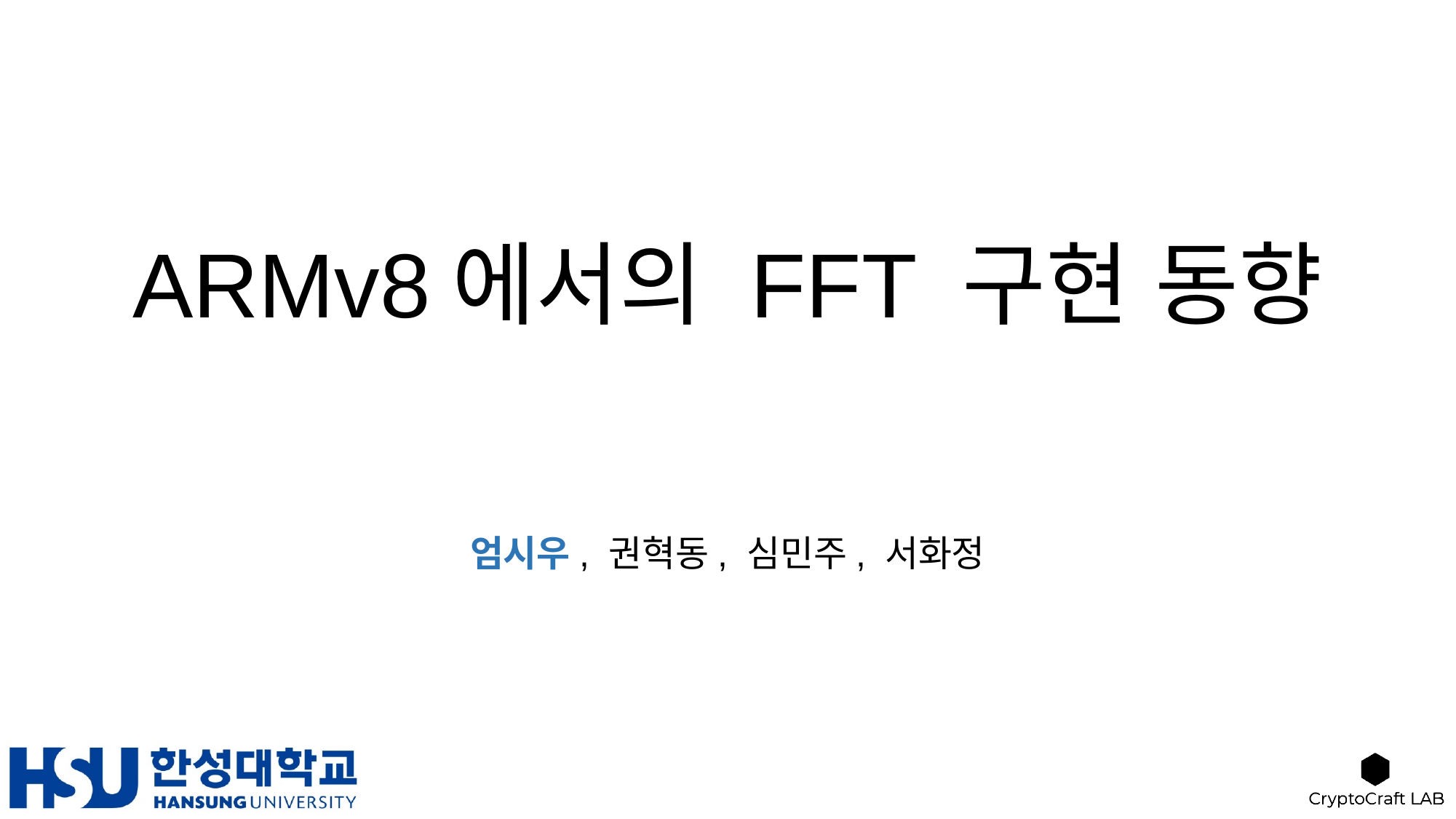

# ARMv8에서의 FFT 구현 동향
엄시우, 권혁동, 심민주, 서화정